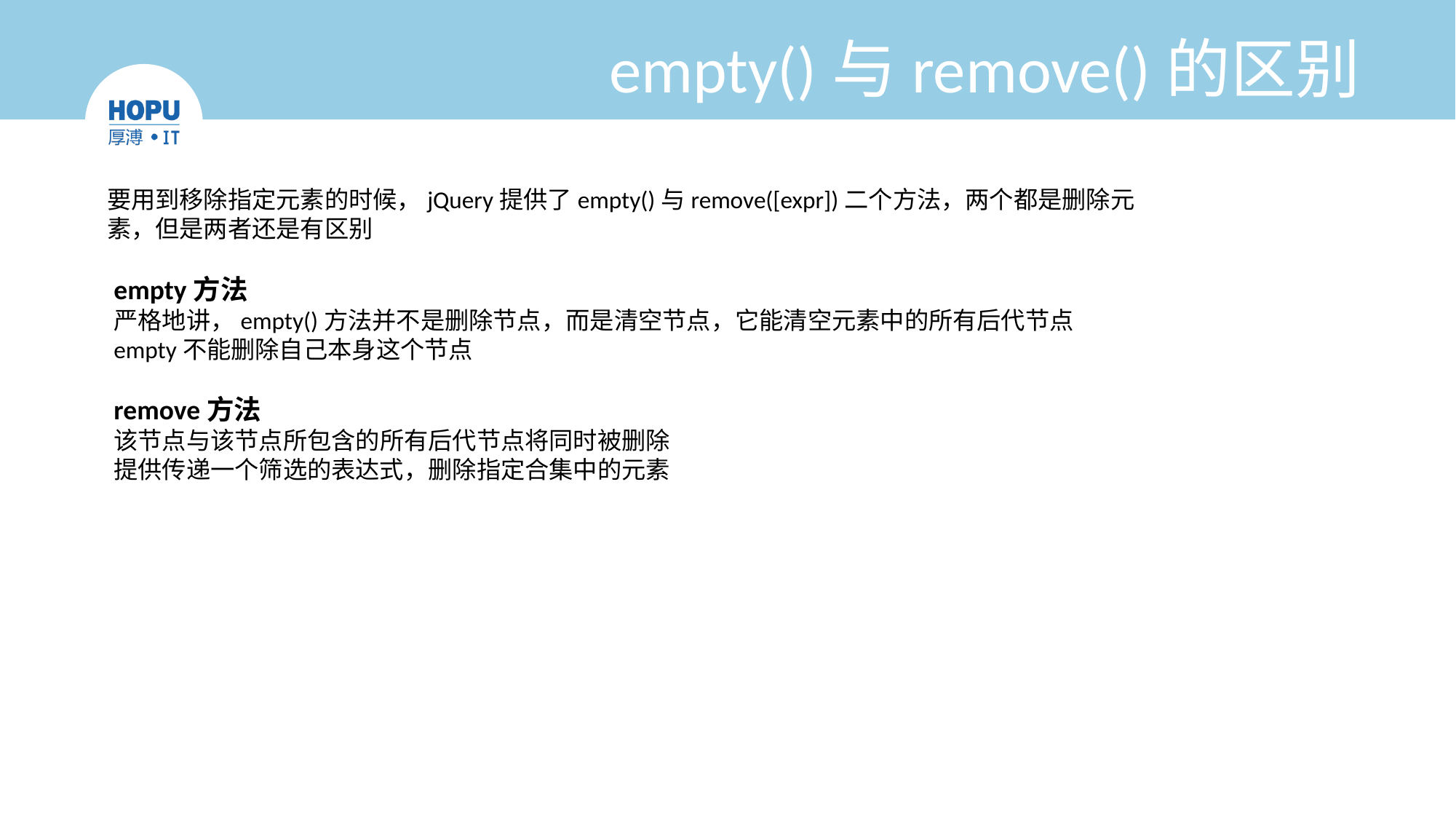

# empty()与remove()的区别
要用到移除指定元素的时候，jQuery提供了empty()与remove([expr])二个方法，两个都是删除元素，但是两者还是有区别
empty方法
严格地讲，empty()方法并不是删除节点，而是清空节点，它能清空元素中的所有后代节点
empty不能删除自己本身这个节点

remove方法
该节点与该节点所包含的所有后代节点将同时被删除
提供传递一个筛选的表达式，删除指定合集中的元素